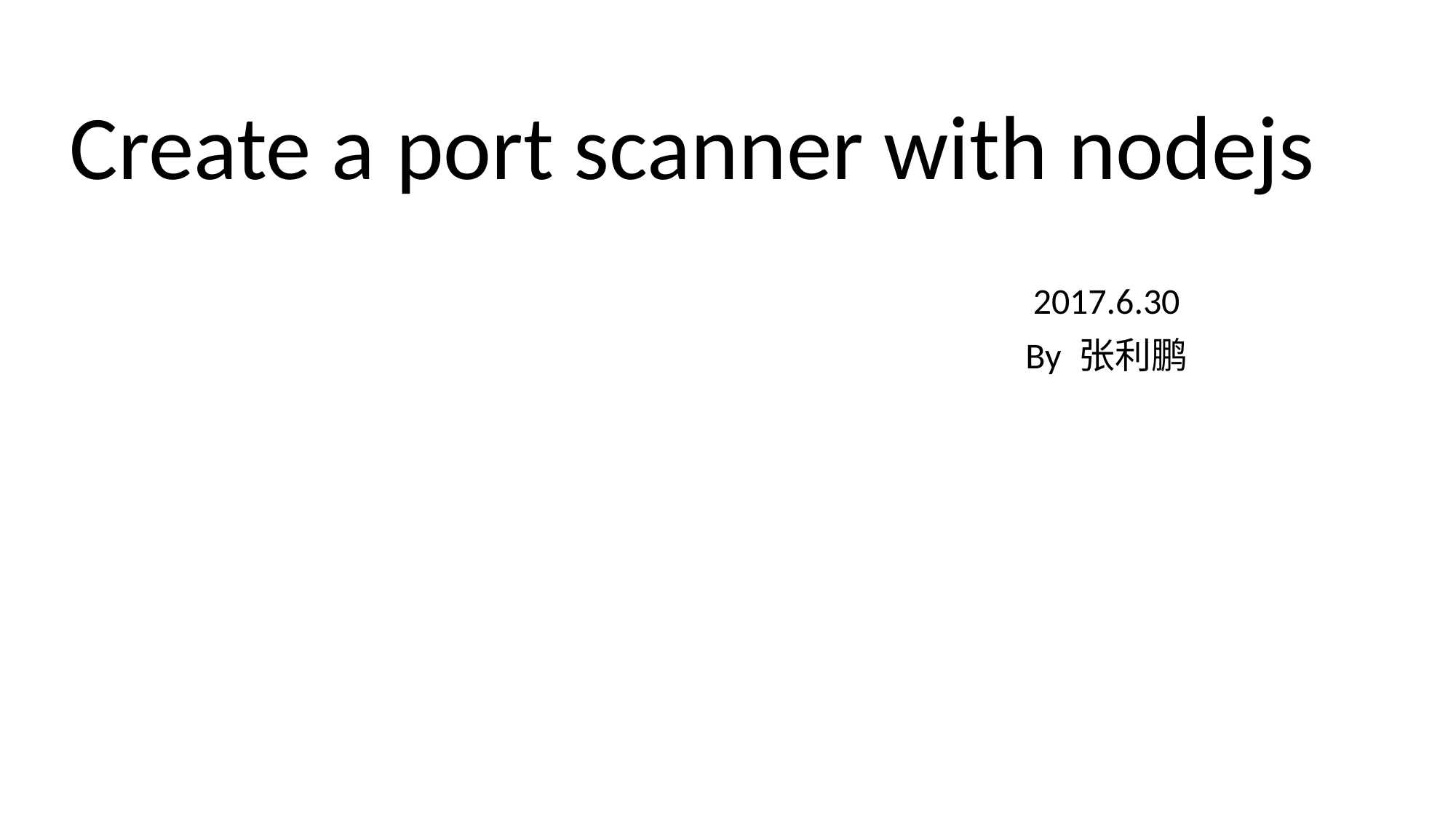

# Create a port scanner with nodejs
2017.6.30
By 张利鹏